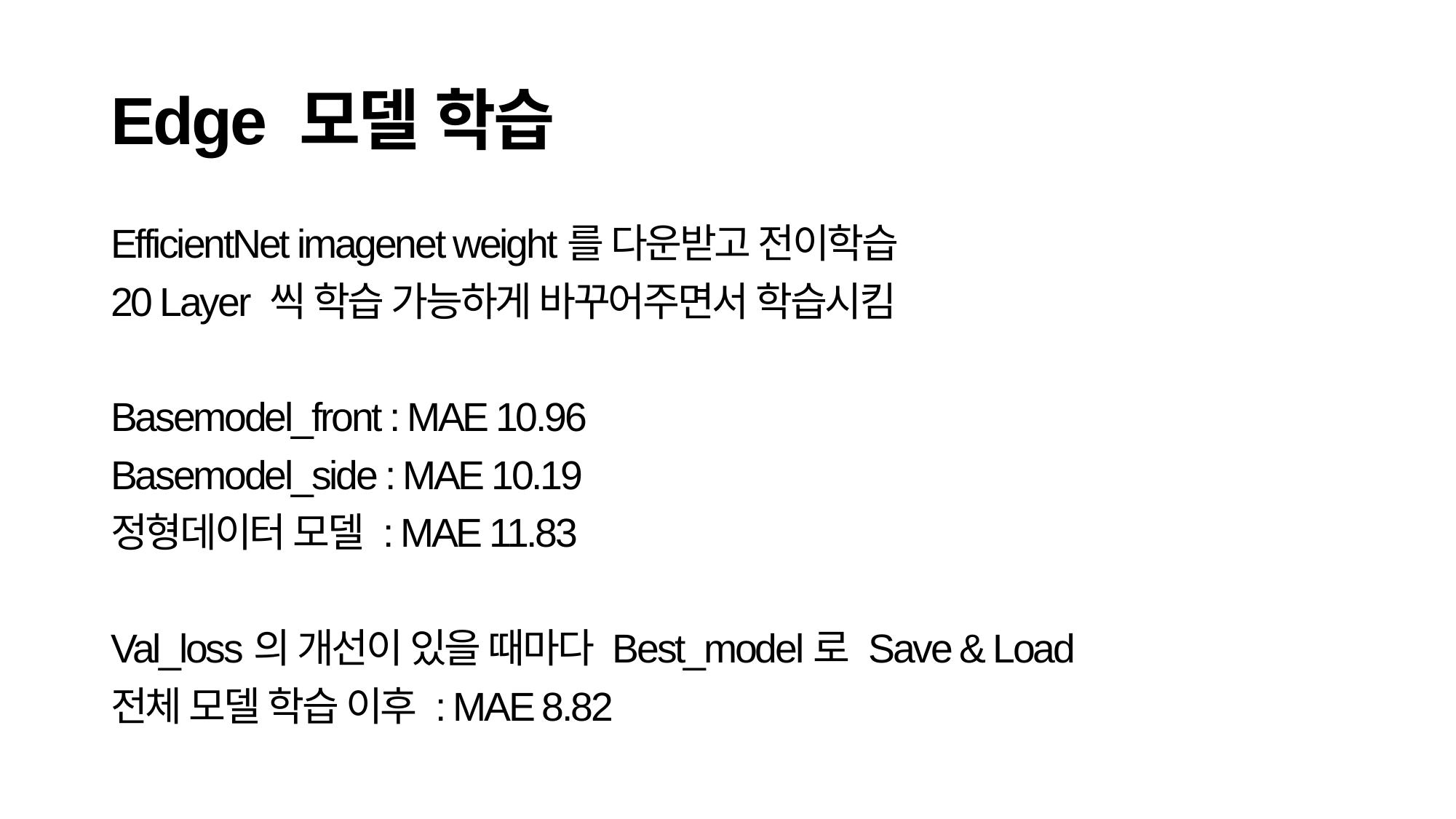

# Edge 모델 학습
EfficientNet imagenet weight를 다운받고 전이학습
20 Layer 씩 학습 가능하게 바꾸어주면서 학습시킴

Basemodel_front : MAE 10.96
Basemodel_side : MAE 10.19
정형데이터 모델 : MAE 11.83

Val_loss의 개선이 있을 때마다 Best_model로 Save & Load
전체 모델 학습 이후 : MAE 8.82